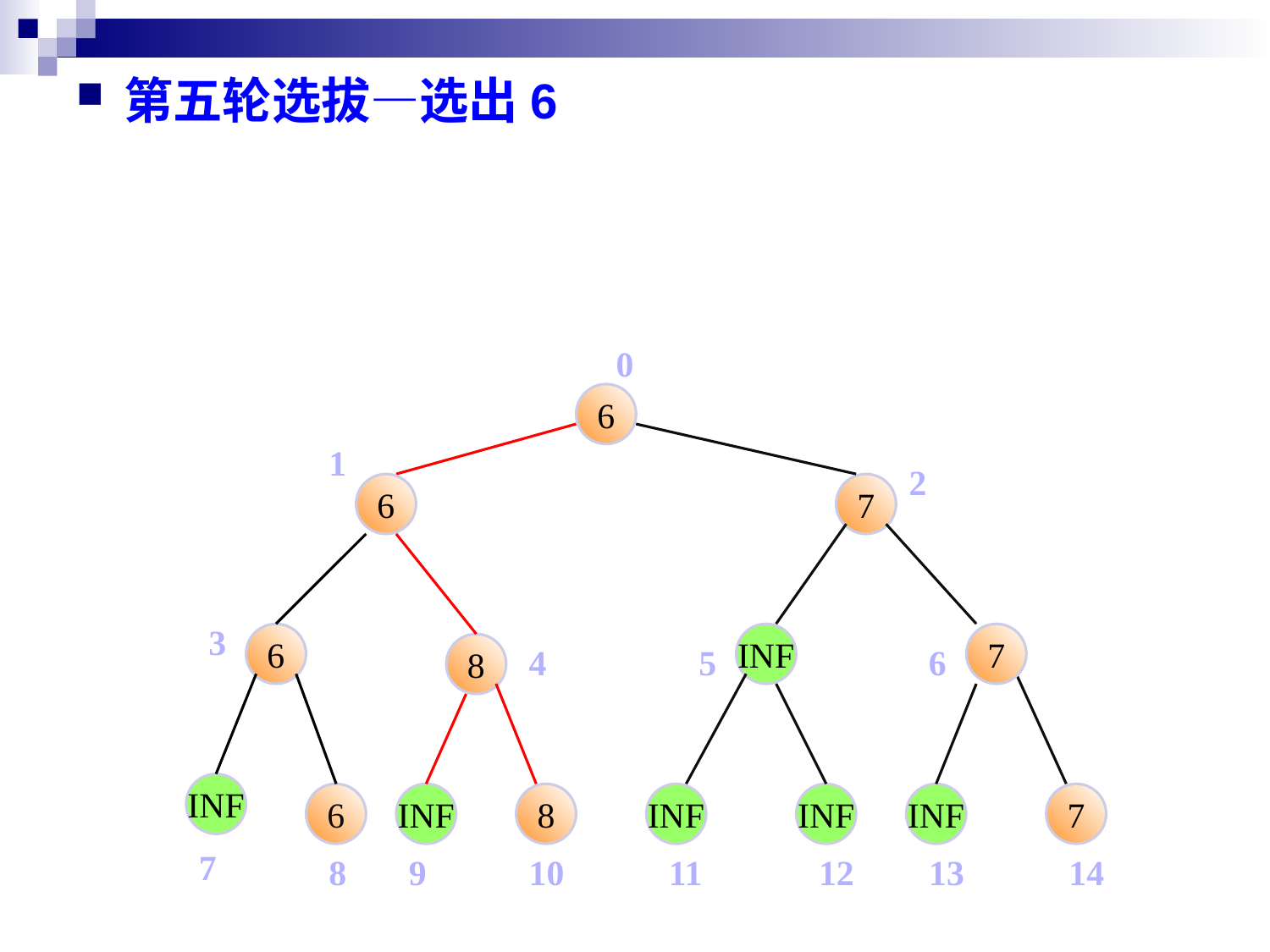

第五轮选拔—选出6
0
6

6
7

6
INF
7
8

INF
6
INF
8
INF
INF
INF
7
1
2
3
4
5
6
7
8
9
10
11
12
13
14